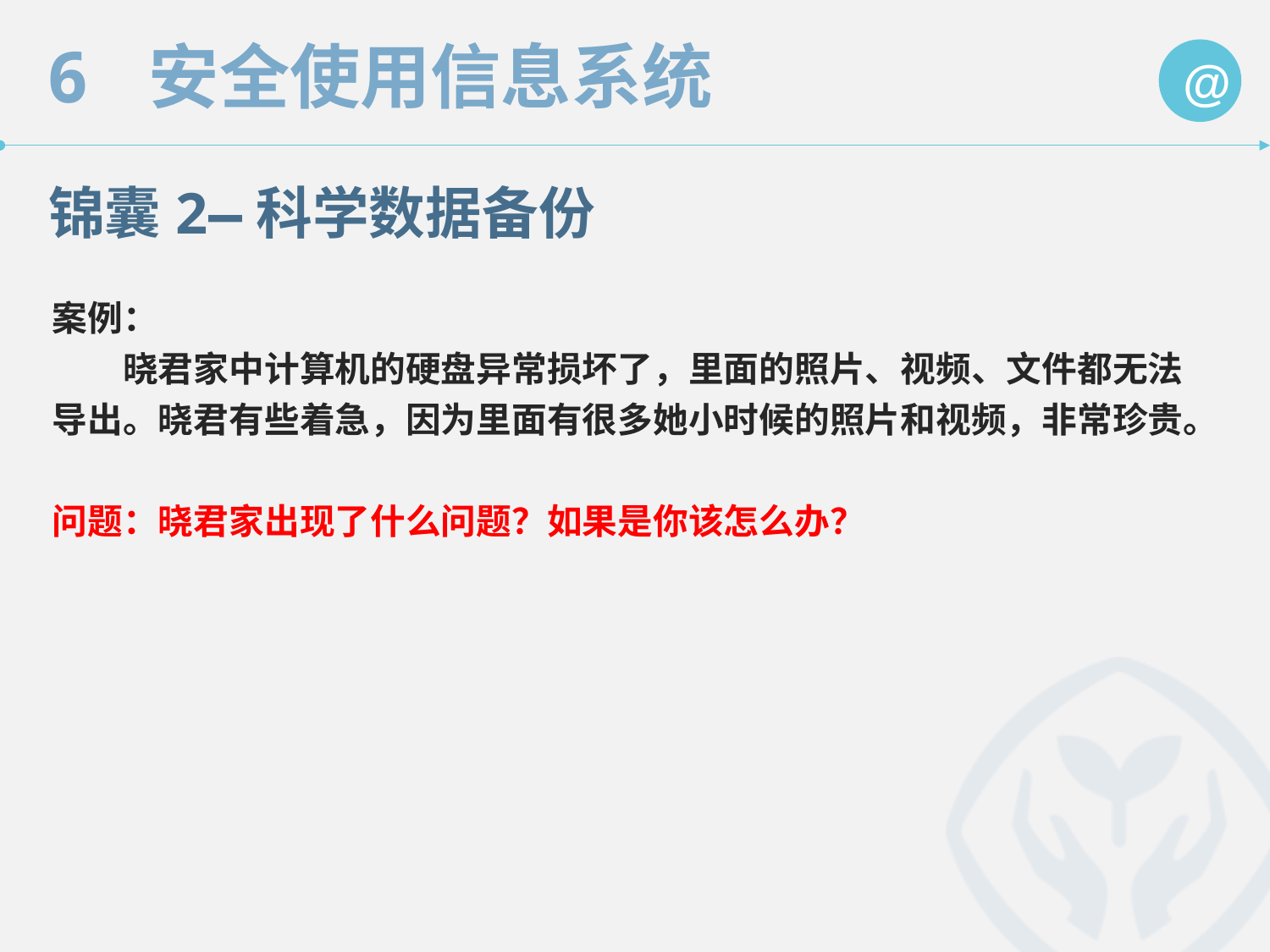

锦囊2—科学数据备份
案例：
　　晓君家中计算机的硬盘异常损坏了，里面的照片、视频、文件都无法导出。晓君有些着急，因为里面有很多她小时候的照片和视频，非常珍贵。

问题：晓君家出现了什么问题？如果是你该怎么办？